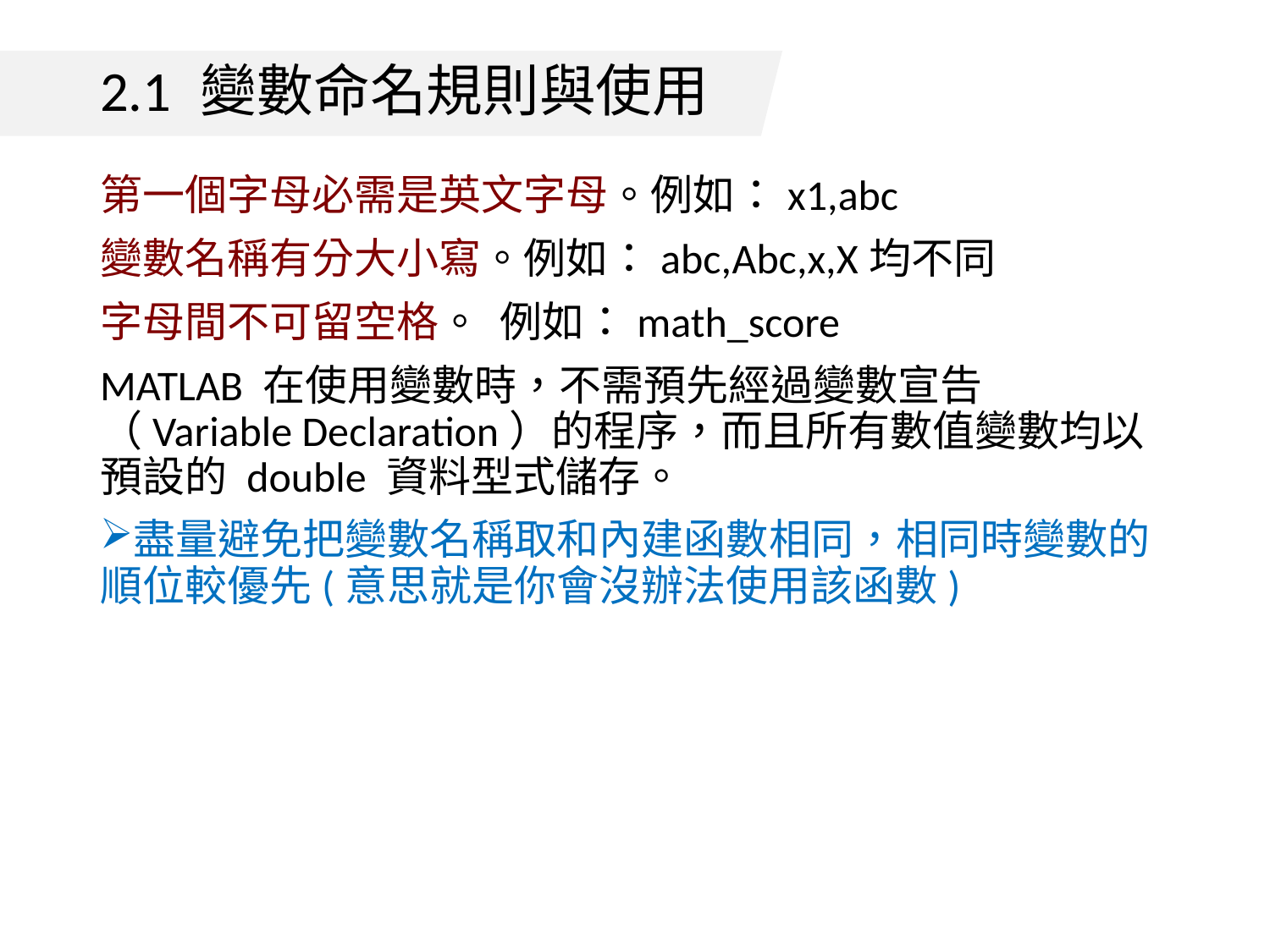

# 2.1 變數命名規則與使用
第一個字母必需是英文字母。例如：x1,abc
變數名稱有分大小寫。例如：abc,Abc,x,X均不同
字母間不可留空格。  例如：math_score
MATLAB 在使用變數時，不需預先經過變數宣告（Variable Declaration）的程序，而且所有數值變數均以預設的 double 資料型式儲存。
盡量避免把變數名稱取和內建函數相同，相同時變數的順位較優先(意思就是你會沒辦法使用該函數)